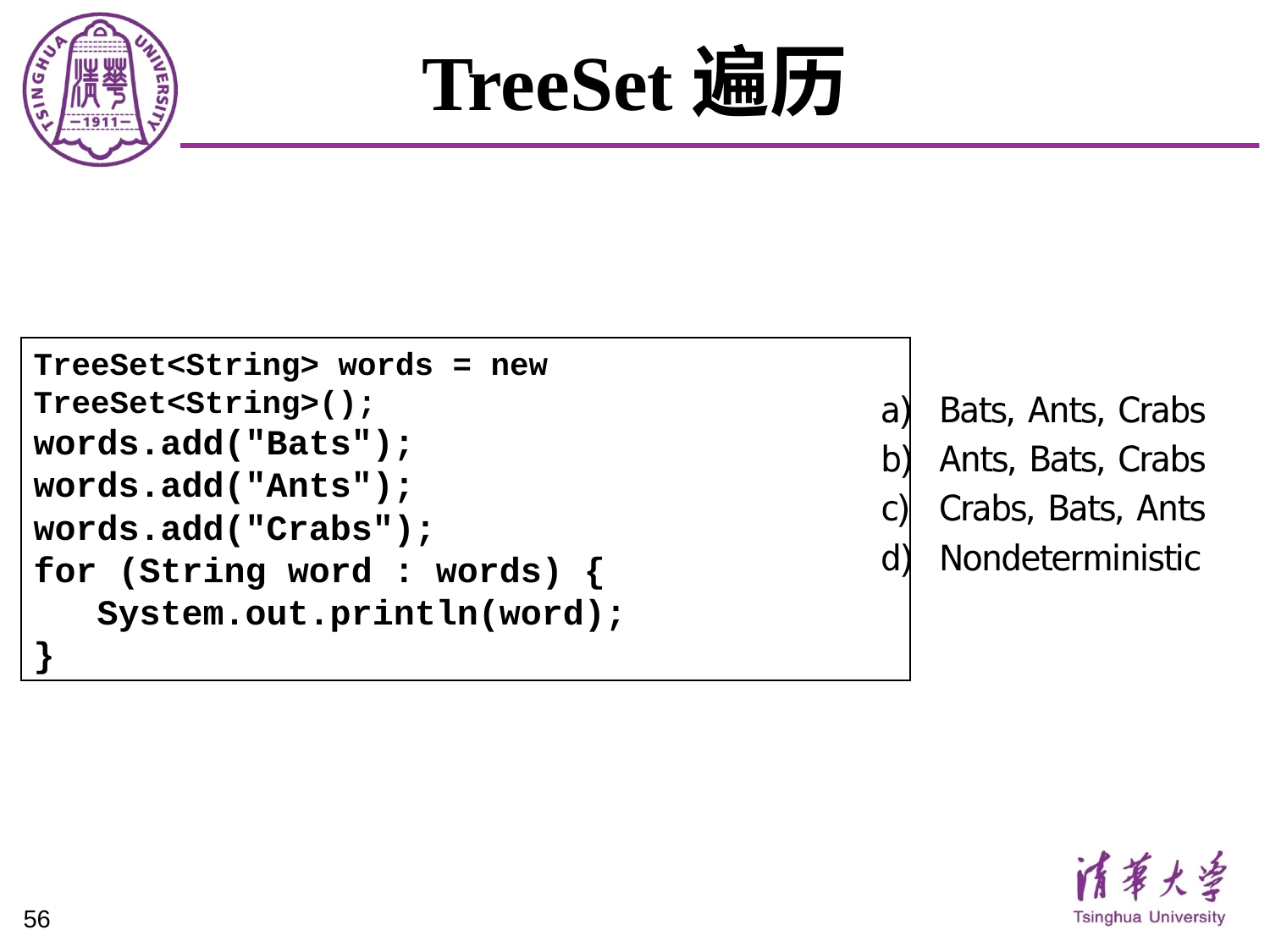

# TreeSet遍历
TreeSet<String> words = new TreeSet<String>();
words.add("Bats");
words.add("Ants");
words.add("Crabs");
for (String word : words) {
   System.out.println(word);
}
Bats, Ants, Crabs
Ants, Bats, Crabs
Crabs, Bats, Ants
Nondeterministic
56